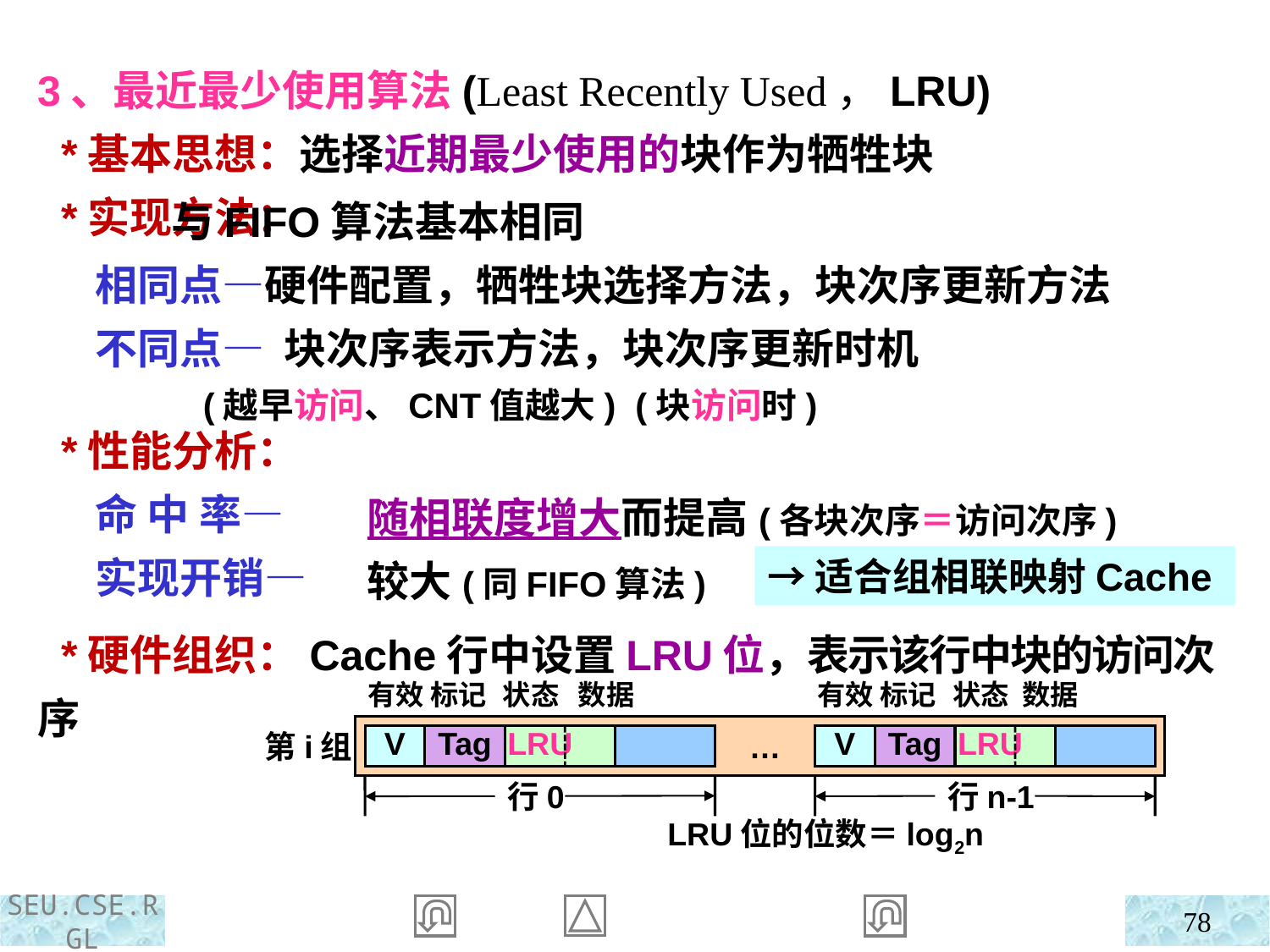

3、最近最少使用算法(Least Recently Used，LRU)
  *基本思想：选择近期最少使用的块作为牺牲块
  *实现方法：

  *性能分析：
     命 中 率—
     实现开销—
             与FIFO算法基本相同
     相同点—硬件配置，牺牲块选择方法，块次序更新方法
     不同点—  块次序表示方法，块次序更新时机
                 (越早访问、CNT值越大)  (块访问时)
随相联度增大而提高(各块次序＝访问次序)
较大(同FIFO算法)
→适合组相联映射Cache
  *硬件组织：Cache行中设置LRU位，表示该行中块的访问次序
有效 标记   状态   数据
有效 标记   状态  数据

第i组
V
Tag
LRU

…
V
Tag
LRU

行0
行n-1

LRU位的位数＝log2n

78